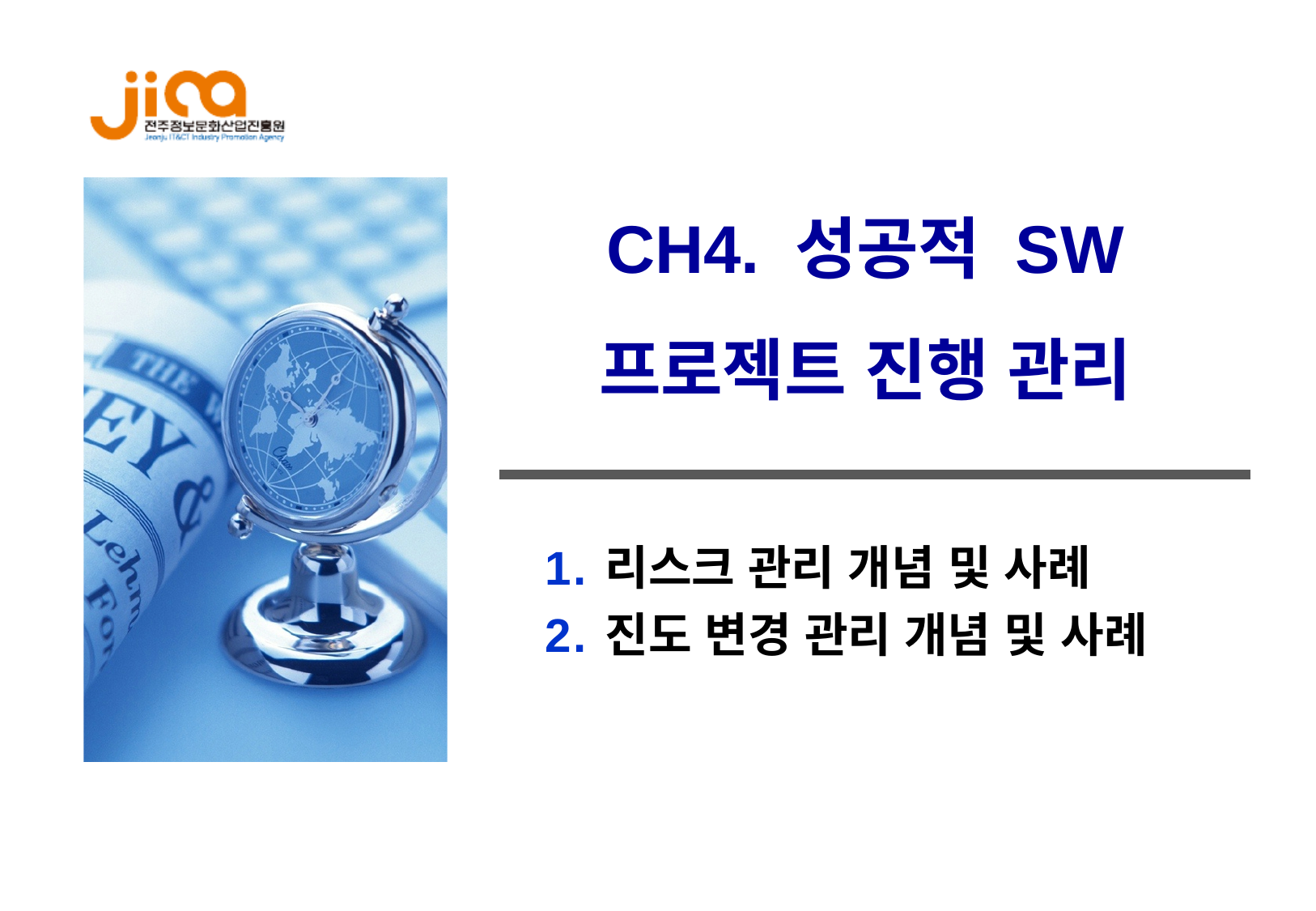

# CH4. 성공적 SW 프로젝트 진행 관리
리스크 관리 개념 및 사례
진도 변경 관리 개념 및 사례